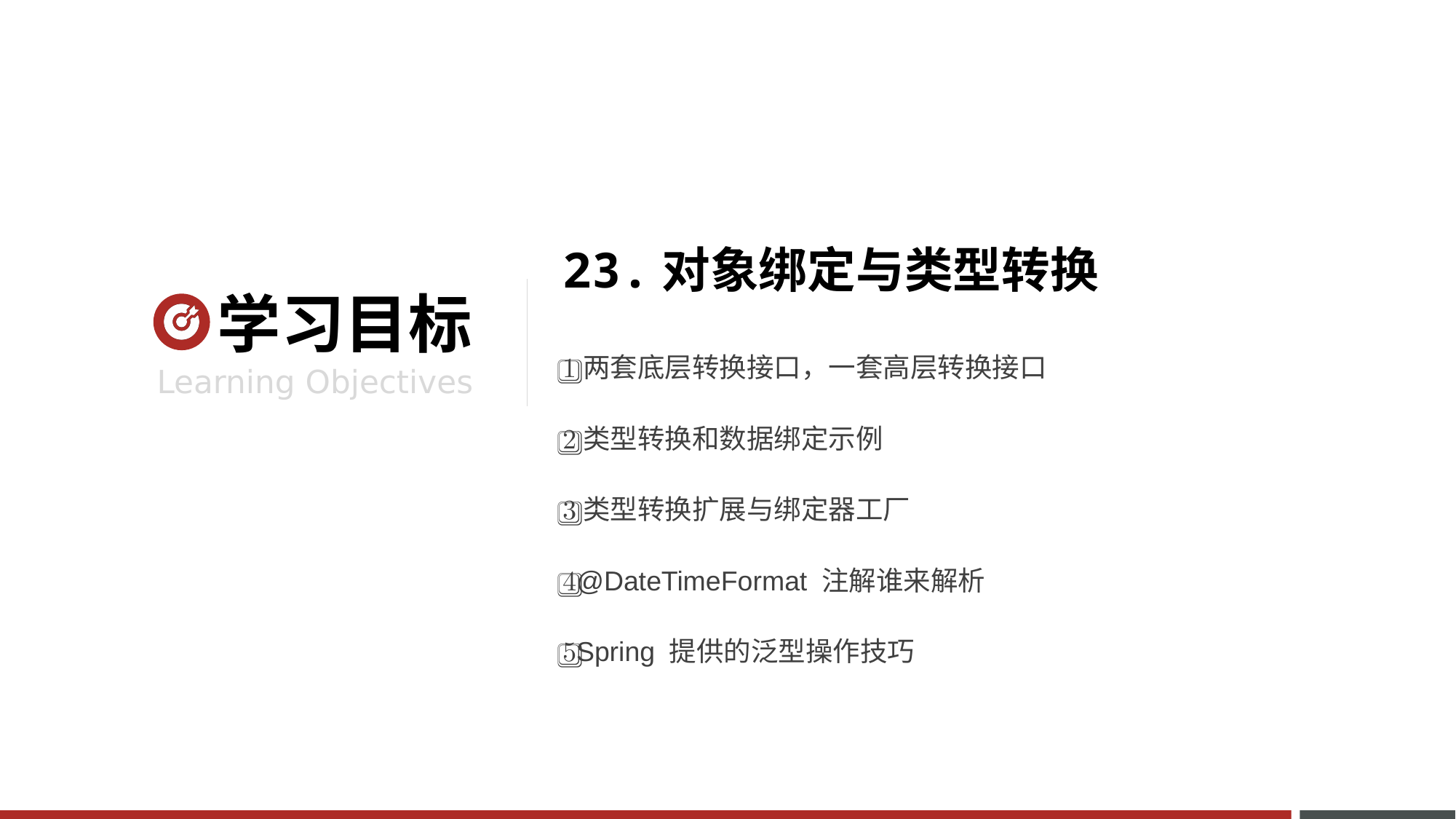

23.对象绑定与类型转换
1️⃣两套底层转换接口，一套高层转换接口
2️⃣类型转换和数据绑定示例
3️⃣类型转换扩展与绑定器工厂
4️⃣@DateTimeFormat 注解谁来解析
5️⃣Spring 提供的泛型操作技巧